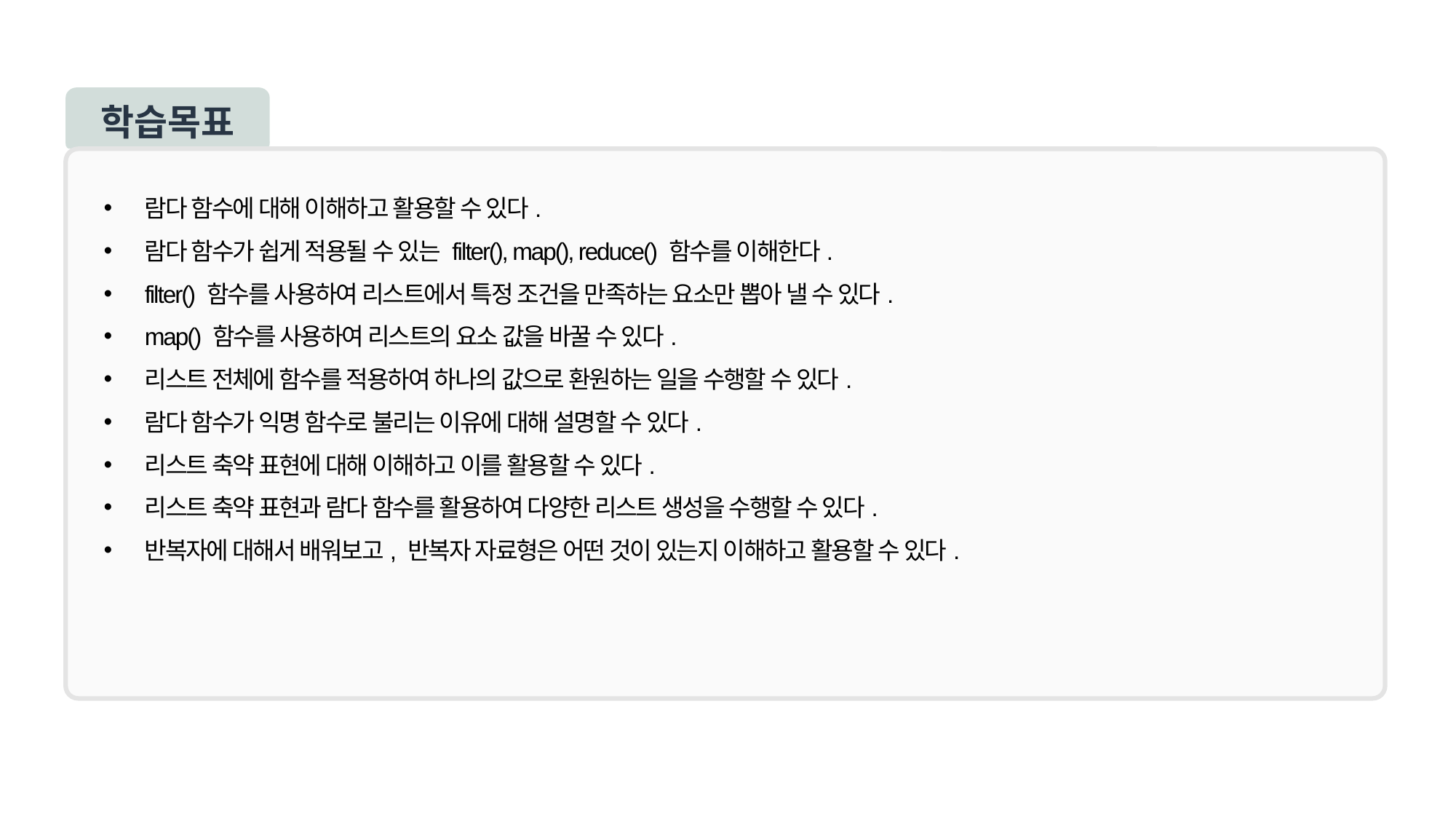

학습목표

람다 함수에 대해 이해하고 활용할 수 있다.
람다 함수가 쉽게 적용될 수 있는 filter(), map(), reduce() 함수를 이해한다.
filter() 함수를 사용하여 리스트에서 특정 조건을 만족하는 요소만 뽑아 낼 수 있다.
map() 함수를 사용하여 리스트의 요소 값을 바꿀 수 있다.
리스트 전체에 함수를 적용하여 하나의 값으로 환원하는 일을 수행할 수 있다.
람다 함수가 익명 함수로 불리는 이유에 대해 설명할 수 있다.
리스트 축약 표현에 대해 이해하고 이를 활용할 수 있다.
리스트 축약 표현과 람다 함수를 활용하여 다양한 리스트 생성을 수행할 수 있다.
반복자에 대해서 배워보고, 반복자 자료형은 어떤 것이 있는지 이해하고 활용할 수 있다.